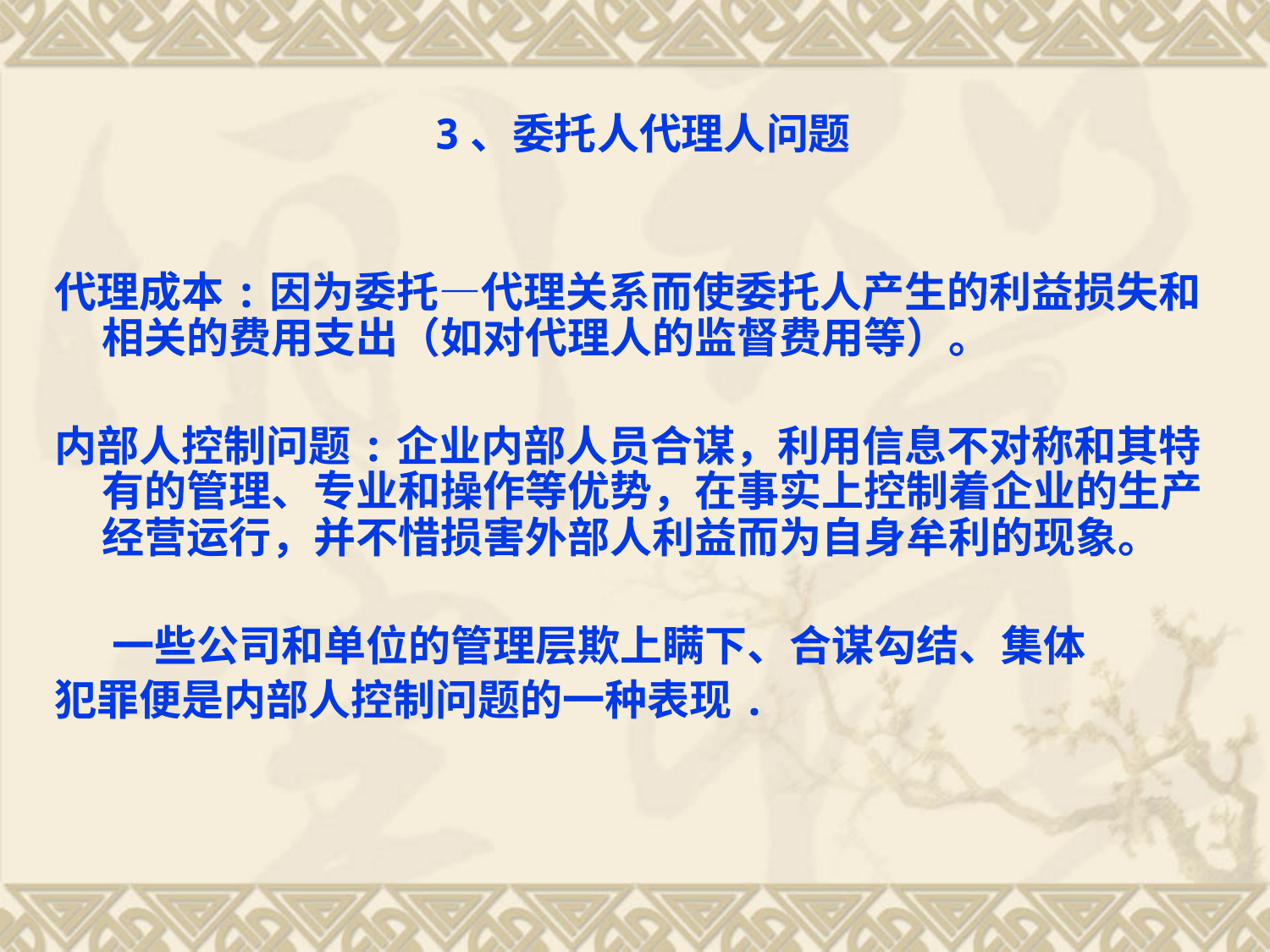

# 3、委托人代理人问题
代理成本:因为委托—代理关系而使委托人产生的利益损失和相关的费用支出（如对代理人的监督费用等）。

内部人控制问题:企业内部人员合谋，利用信息不对称和其特有的管理、专业和操作等优势，在事实上控制着企业的生产经营运行，并不惜损害外部人利益而为自身牟利的现象。

     一些公司和单位的管理层欺上瞒下、合谋勾结、集体
犯罪便是内部人控制问题的一种表现.